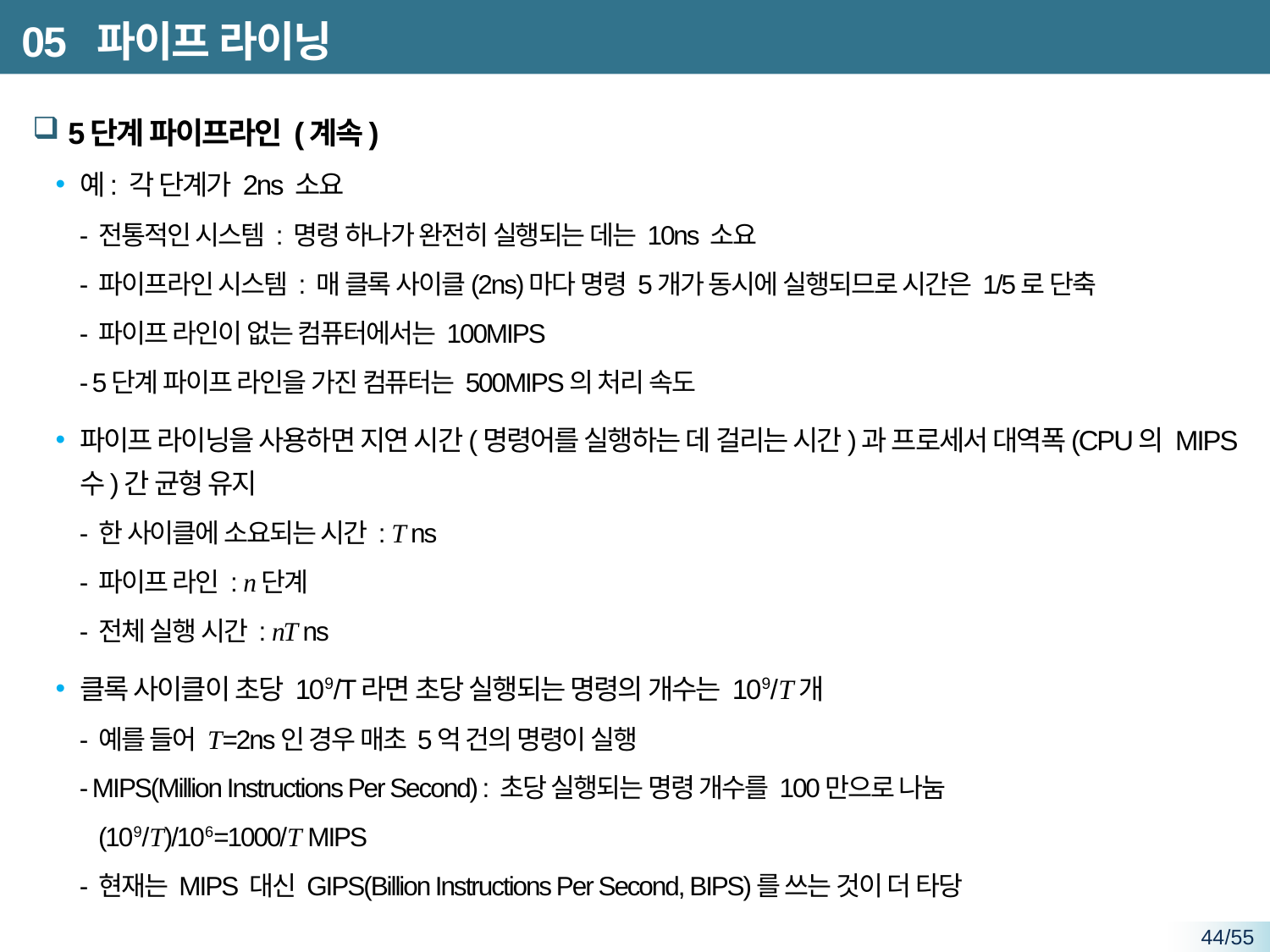

# 05  파이프 라이닝
5단계 파이프라인 (계속)
예: 각 단계가 2ns 소요
- 전통적인 시스템 : 명령 하나가 완전히 실행되는 데는 10ns 소요
- 파이프라인 시스템 : 매 클록 사이클(2ns)마다 명령 5개가 동시에 실행되므로 시간은 1/5로 단축
- 파이프 라인이 없는 컴퓨터에서는 100MIPS
- 5단계 파이프 라인을 가진 컴퓨터는 500MIPS의 처리 속도
파이프 라이닝을 사용하면 지연 시간(명령어를 실행하는 데 걸리는 시간)과 프로세서 대역폭(CPU의 MIPS 수)간 균형 유지
- 한 사이클에 소요되는 시간 : T ns
- 파이프 라인 : n단계
- 전체 실행 시간 : nT ns
클록 사이클이 초당 109/T라면 초당 실행되는 명령의 개수는 109/T개
- 예를 들어 T=2ns인 경우 매초 5억 건의 명령이 실행
- MIPS(Million Instructions Per Second) : 초당 실행되는 명령 개수를 100만으로 나눔
   (109/T)/106=1000/T MIPS
- 현재는 MIPS 대신 GIPS(Billion Instructions Per Second, BIPS)를 쓰는 것이 더 타당